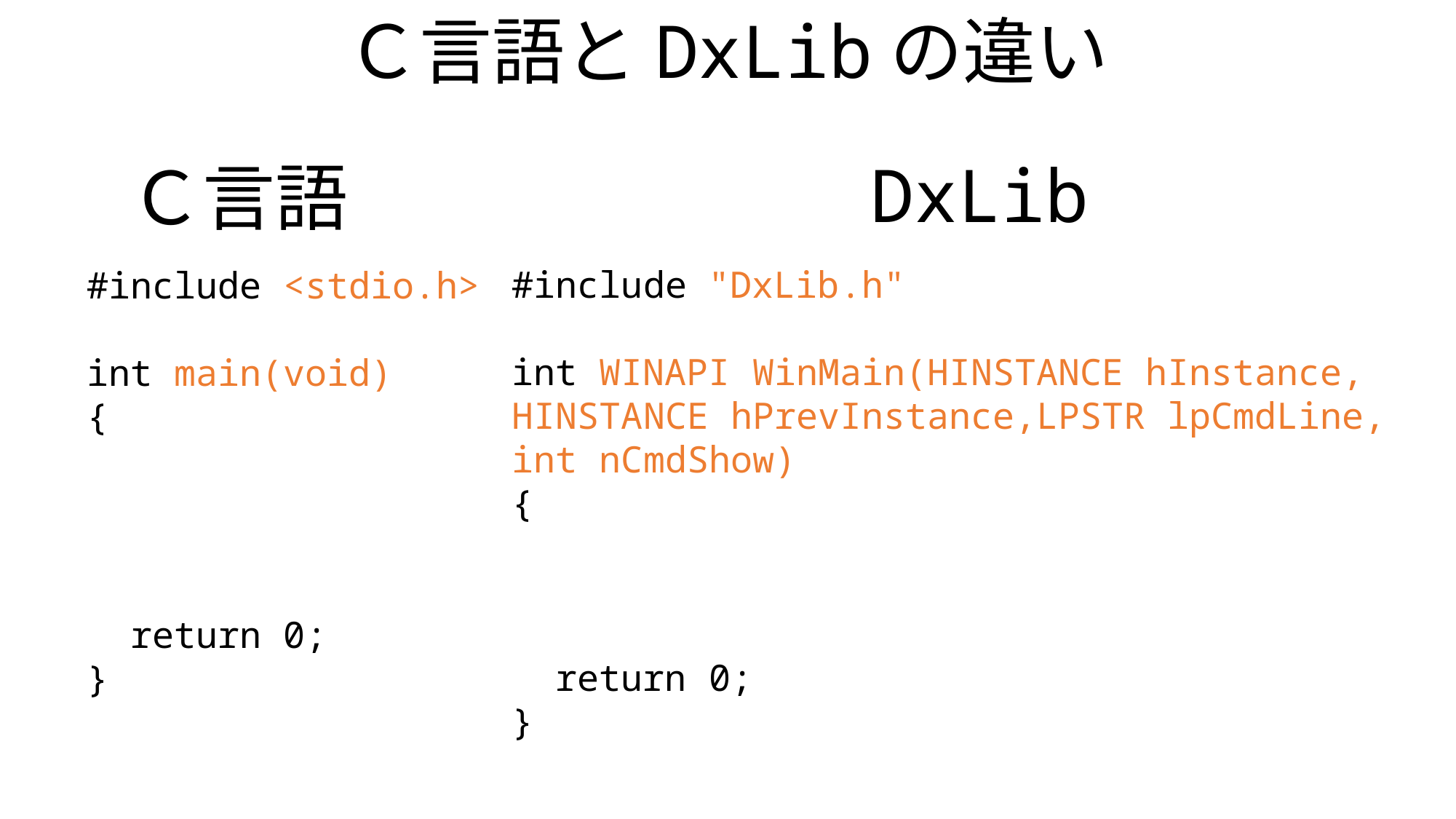

Ｃ言語とDxLibの違い
DxLib
Ｃ言語
#include "DxLib.h"

int WINAPI WinMain(HINSTANCE hInstance, HINSTANCE hPrevInstance,LPSTR lpCmdLine, int nCmdShow)
{

  return 0;
}
#include <stdio.h>

int main(void)
{

  return 0;
}